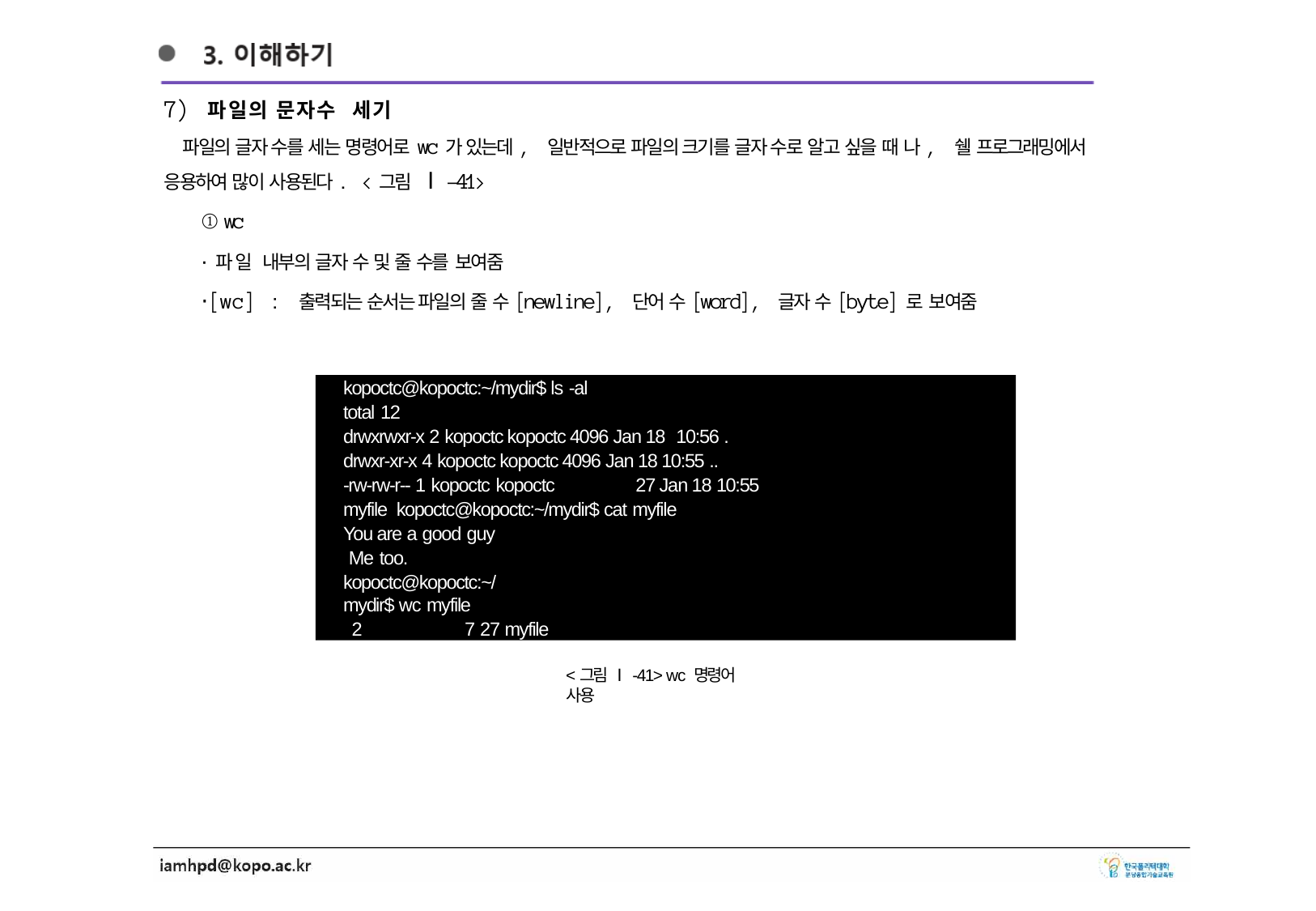

7) 파일의 문자수 세기
파일의 글자 수를 세는 명령어로 wc가 있는데, 일반적으로 파일의 크기를 글자 수로 알고 싶을 때 나, 쉘 프로그래밍에서  응용하여 많이 사용된다. <그림 Ⅰ-41>
① wc
∙파일 내부의 글자 수 및 줄 수를 보여줌
∙[wc] : 출력되는 순서는 파일의 줄 수[newline], 단어 수[word], 글자 수[byte]로 보여줌
kopoctc@kopoctc:~/mydir$ ls -al
total 12
drwxrwxr-x 2 kopoctc kopoctc 4096 Jan 18  10:56 .
drwxr-xr-x 4 kopoctc kopoctc 4096 Jan 18  10:55 ..
-rw-rw-r-- 1 kopoctc kopoctc	27 Jan 18 10:55 myfile  kopoctc@kopoctc:~/mydir$ cat myfile
You are a good guy  Me too.
kopoctc@kopoctc:~/mydir$ wc myfile
2	7 27 myfile
<그림 Ⅰ-41> wc 명령어 사용